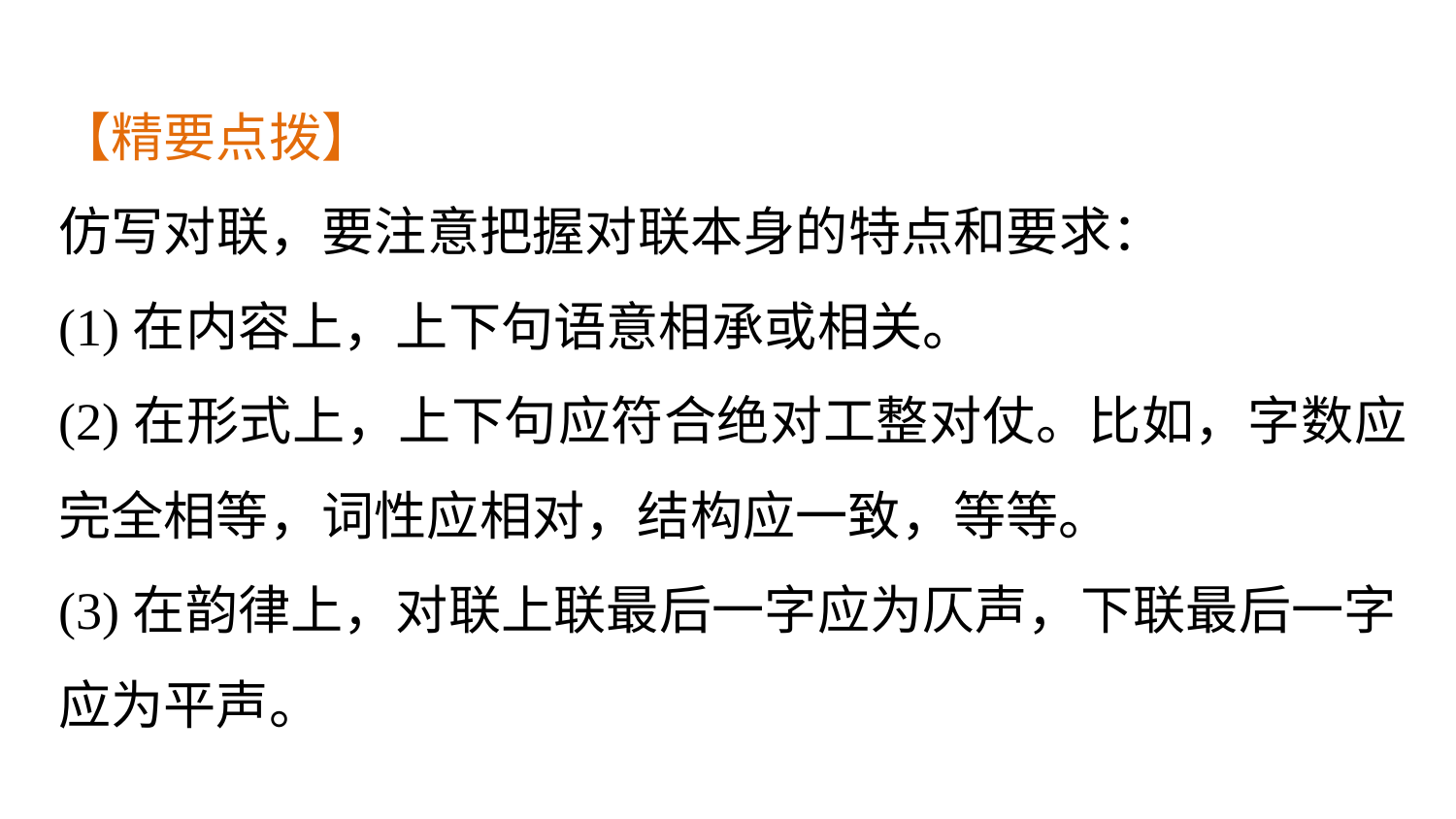

【精要点拨】
仿写对联，要注意把握对联本身的特点和要求：
(1)在内容上，上下句语意相承或相关。
(2)在形式上，上下句应符合绝对工整对仗。比如，字数应完全相等，词性应相对，结构应一致，等等。
(3)在韵律上，对联上联最后一字应为仄声，下联最后一字应为平声。